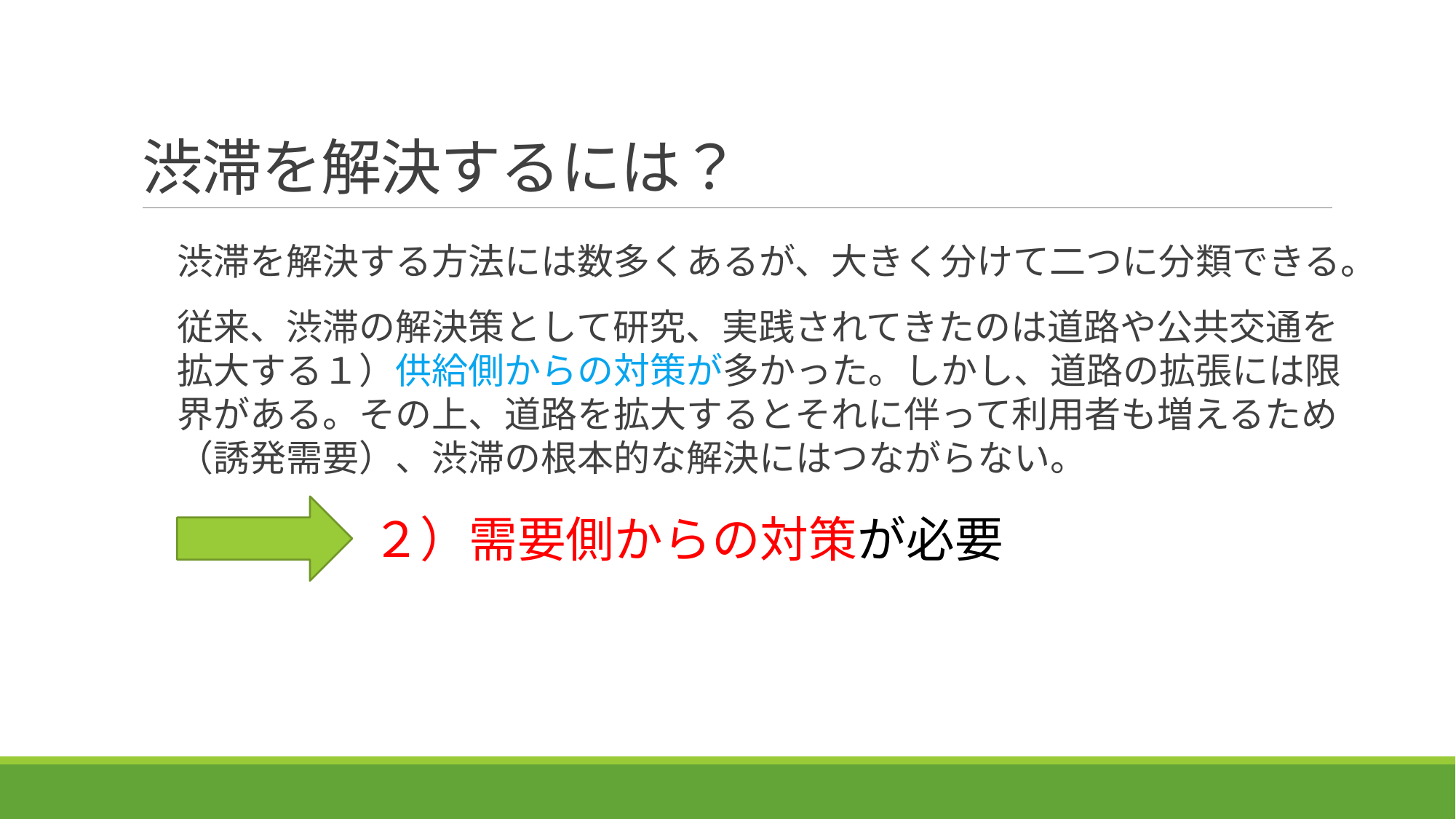

# 渋滞を解決するには？
渋滞を解決する方法には数多くあるが、大きく分けて二つに分類できる。
従来、渋滞の解決策として研究、実践されてきたのは道路や公共交通を拡大する１）供給側からの対策が多かった。しかし、道路の拡張には限界がある。その上、道路を拡大するとそれに伴って利用者も増えるため（誘発需要）、渋滞の根本的な解決にはつながらない。

２）需要側からの対策が必要